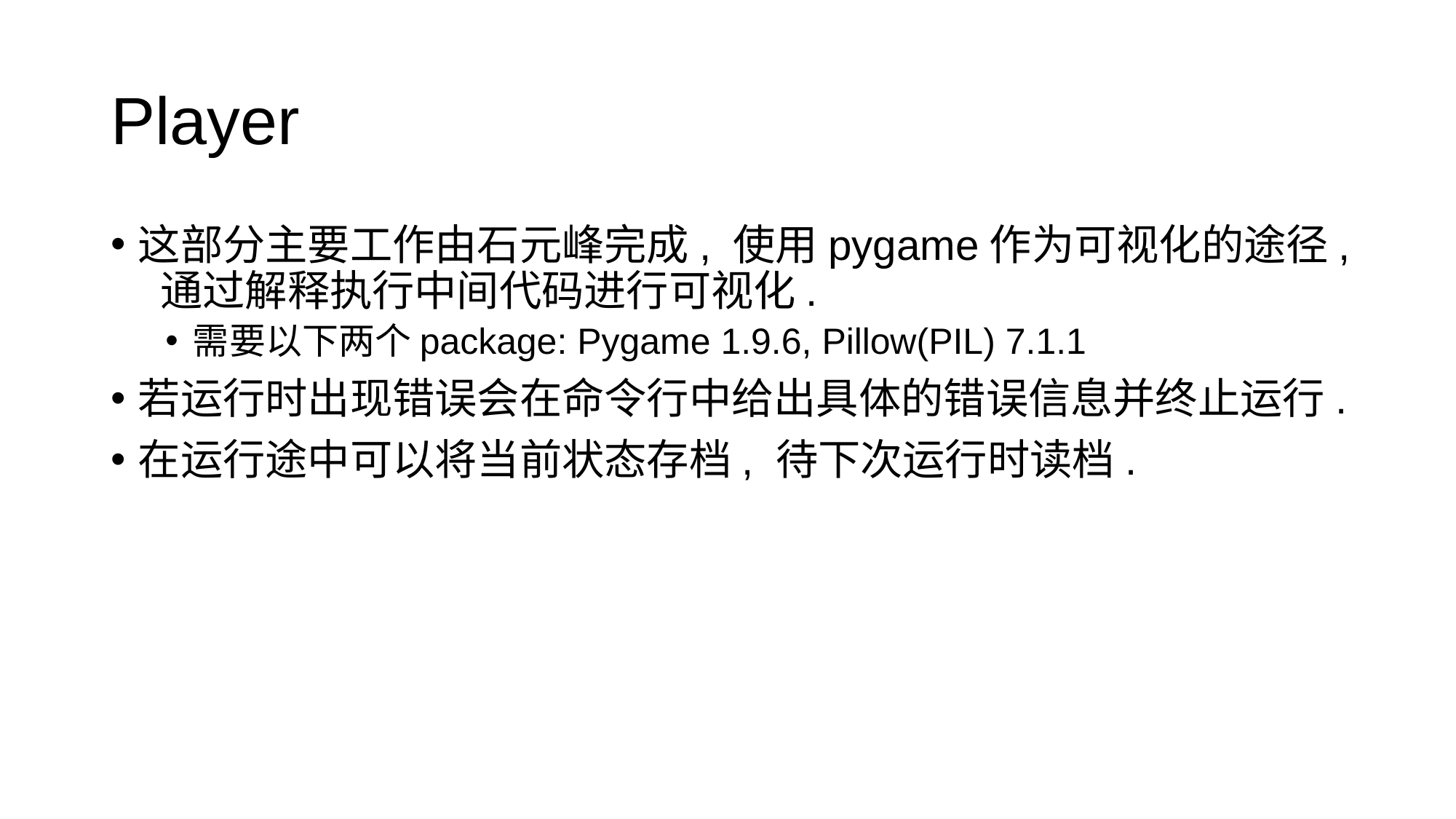

# Player
这部分主要工作由石元峰完成, 使用pygame作为可视化的途径, 通过解释执行中间代码进行可视化.
需要以下两个package: Pygame 1.9.6, Pillow(PIL) 7.1.1
若运行时出现错误会在命令行中给出具体的错误信息并终止运行.
在运行途中可以将当前状态存档, 待下次运行时读档.